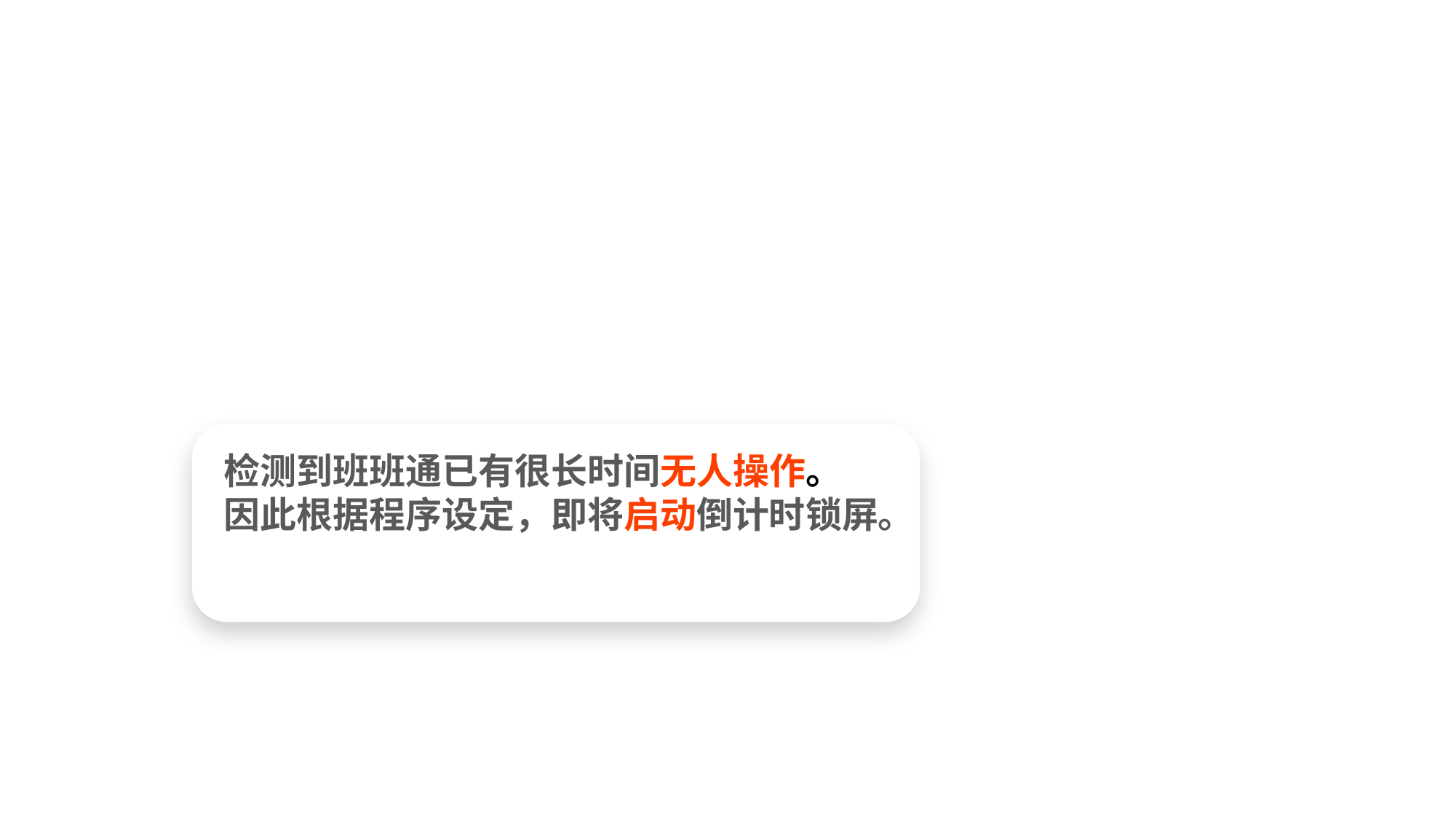

检测到班班通已有很长时间无人操作。
因此根据程序设定，即将启动倒计时锁屏。